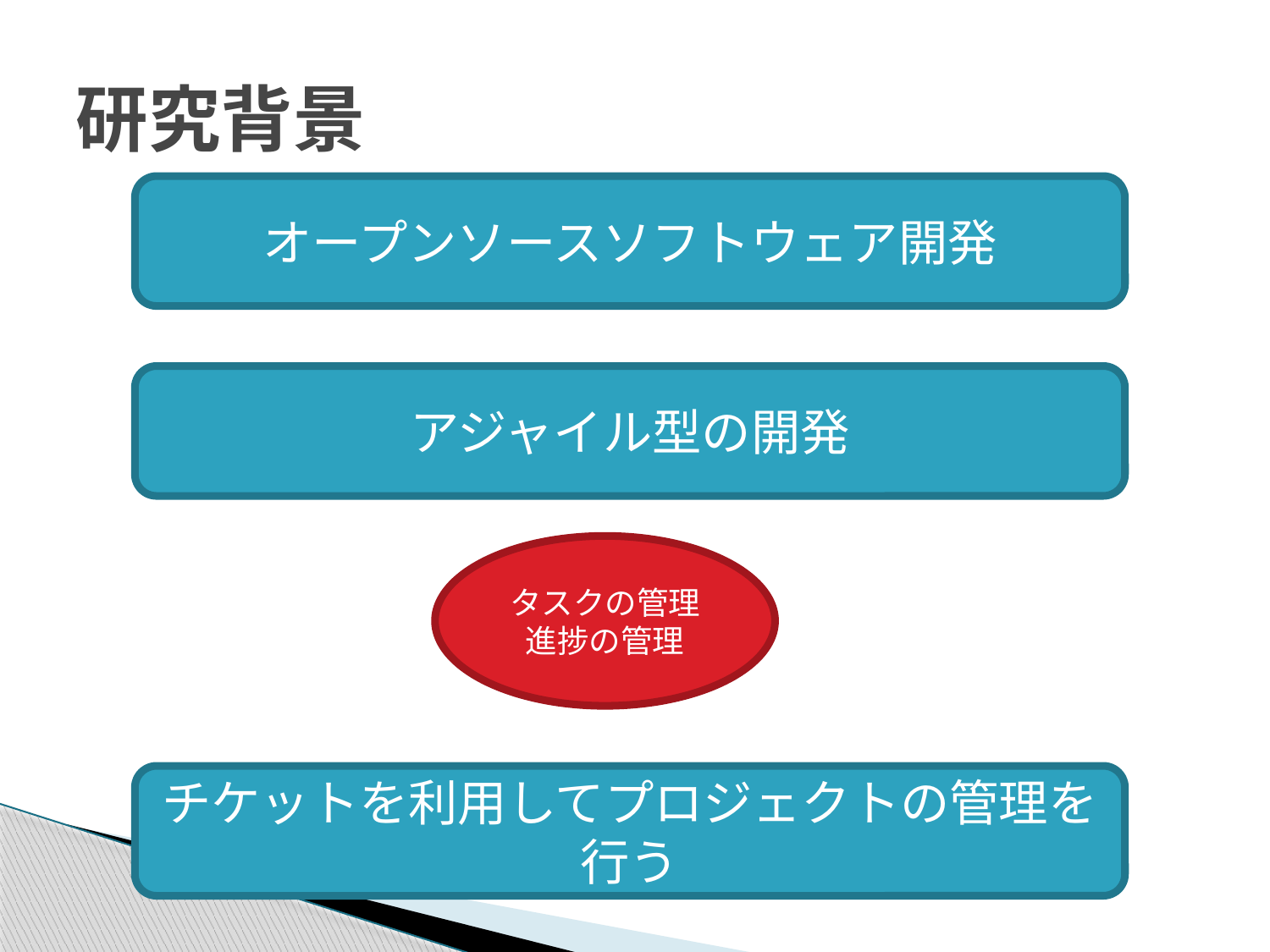

# 研究背景
オープンソースソフトウェア開発

アジャイル型の開発
タスクの管理
進捗の管理
チケットを利用してプロジェクトの管理を行う